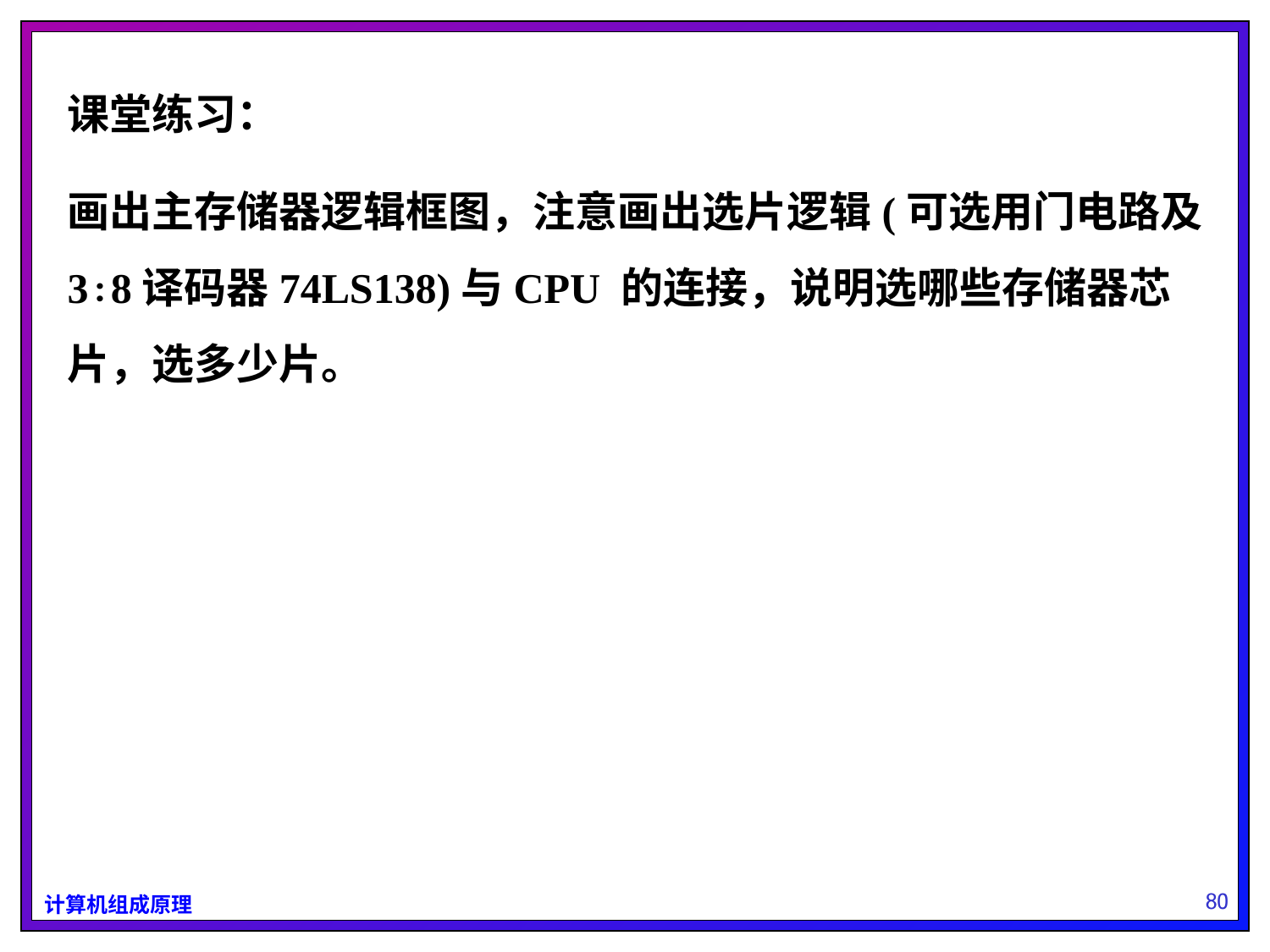

课堂练习：
画出主存储器逻辑框图，注意画出选片逻辑(可选用门电路及3∶8译码器74LS138)与CPU 的连接，说明选哪些存储器芯片，选多少片。